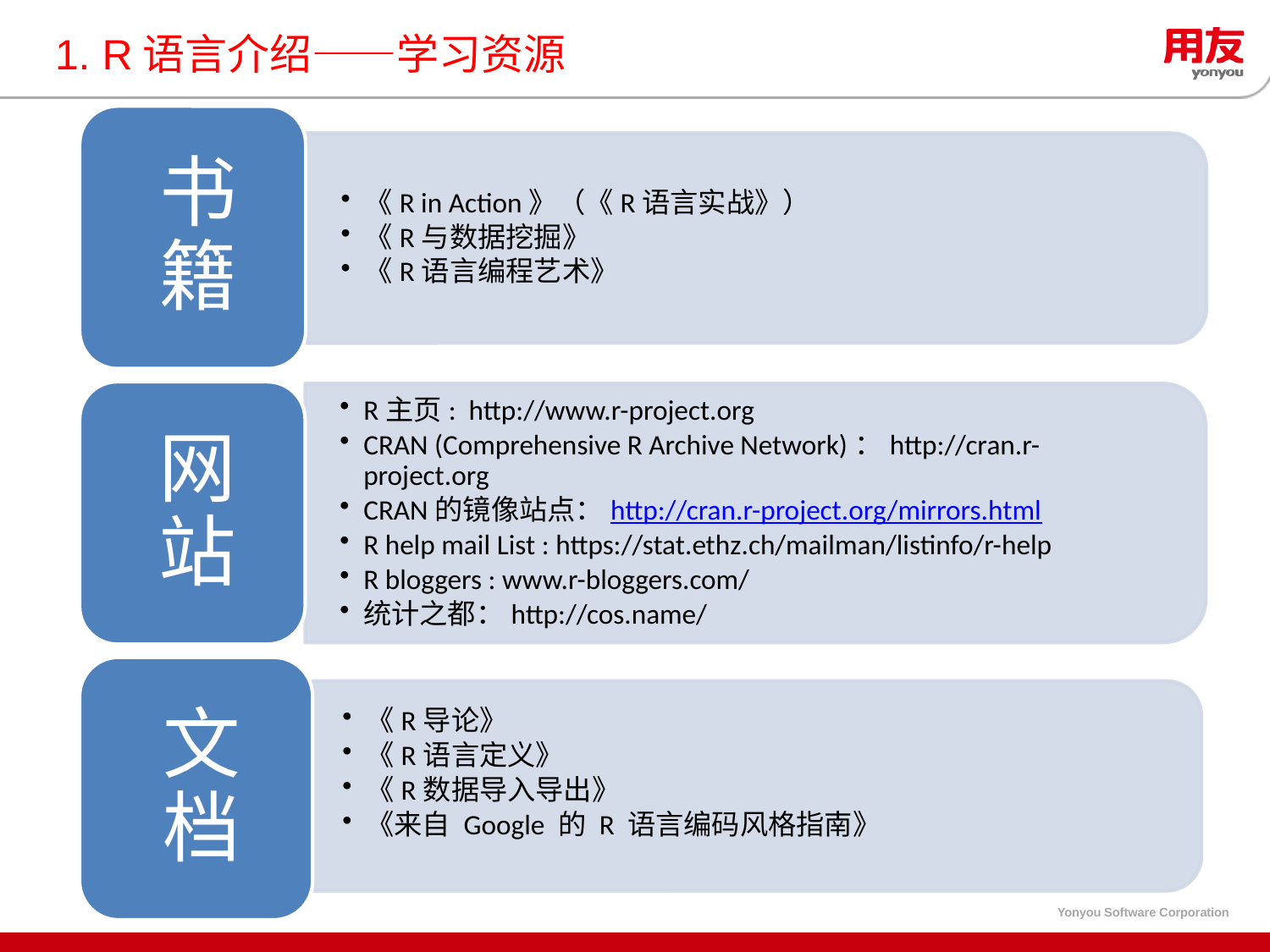

# 1. R语言介绍——学习资源
《R in Action》（《R语言实战》）
《R与数据挖掘》
《R语言编程艺术》
书籍
R主页:  http://www.r-project.org
CRAN (Comprehensive R Archive Network)：http://cran.r-project.org
CRAN的镜像站点：http://cran.r-project.org/mirrors.html
R help mail List : https://stat.ethz.ch/mailman/listinfo/r-help
R bloggers : www.r-bloggers.com/
统计之都：http://cos.name/
网站
《R导论》
《R语言定义》
《R数据导入导出》
《来自 Google 的 R 语言编码风格指南》

文档